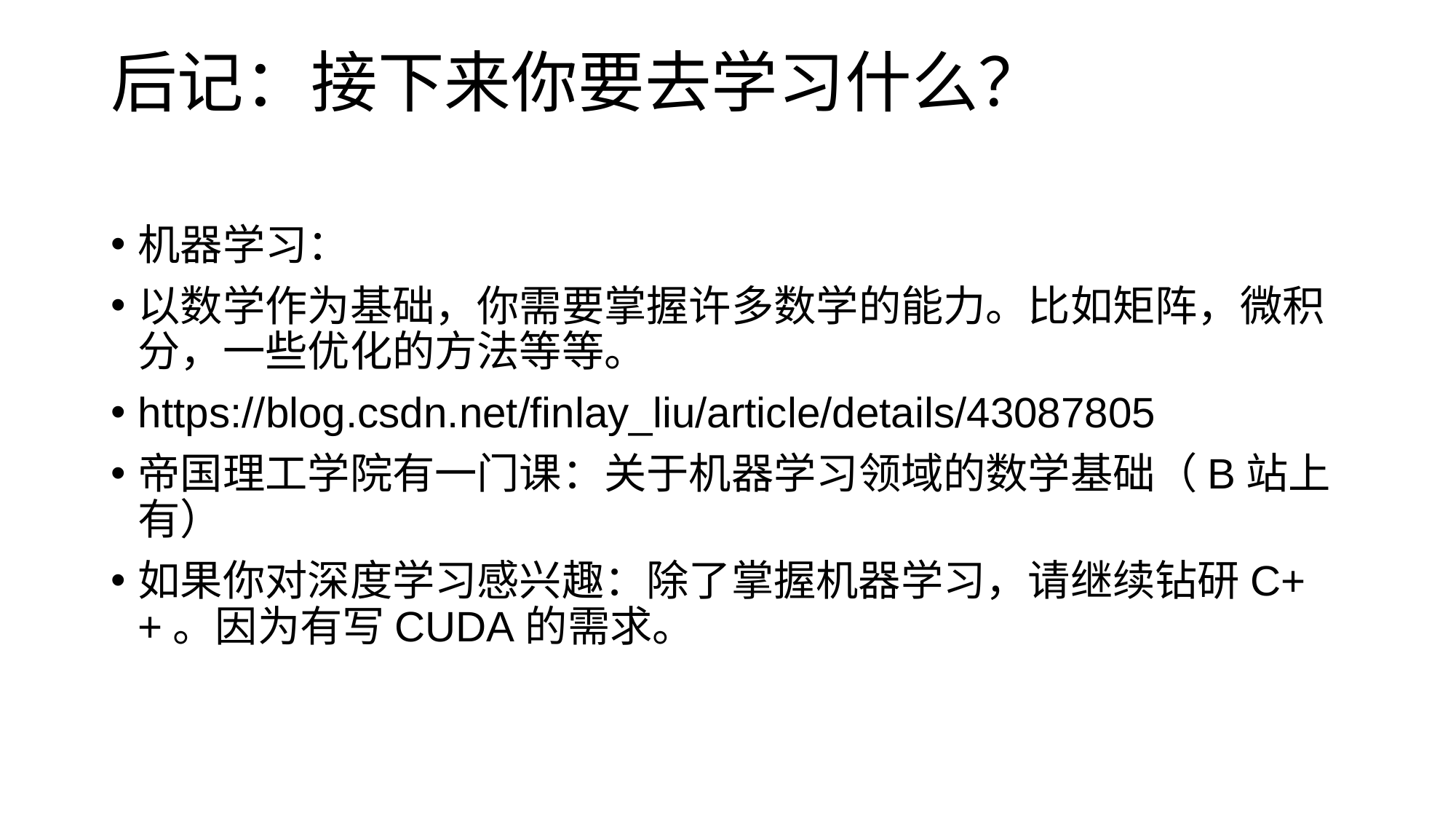

# 后记：接下来你要去学习什么？
机器学习：
以数学作为基础，你需要掌握许多数学的能力。比如矩阵，微积分，一些优化的方法等等。
https://blog.csdn.net/finlay_liu/article/details/43087805
帝国理工学院有一门课：关于机器学习领域的数学基础（B站上有）
如果你对深度学习感兴趣：除了掌握机器学习，请继续钻研C++。因为有写CUDA的需求。